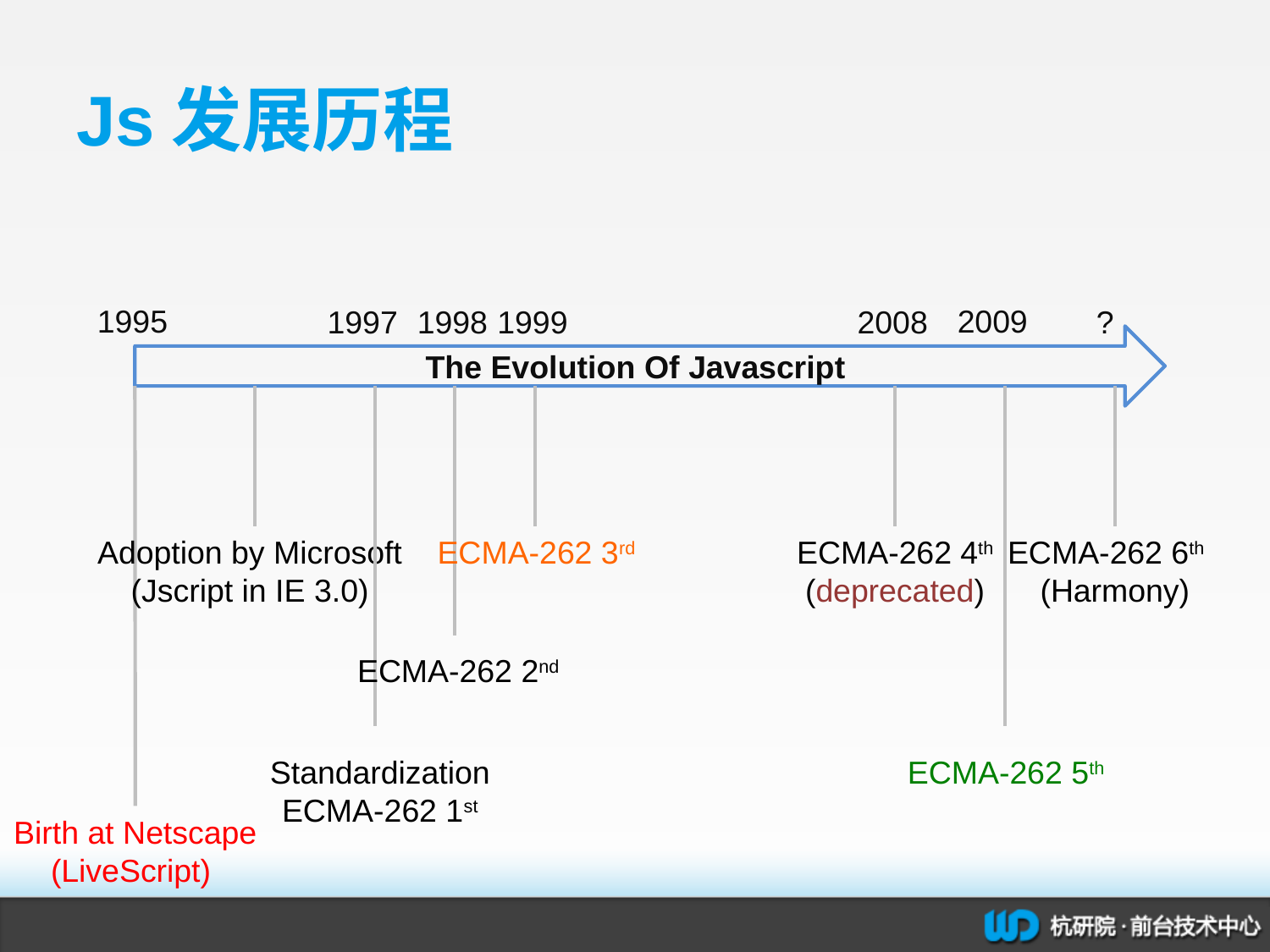

# Js发展历程
1995
2009
1997
1998
1999
2008
?
The Evolution Of Javascript
Adoption by Microsoft
(Jscript in IE 3.0)
ECMA-262 3rd
ECMA-262 6th
(Harmony)
ECMA-262 4th
(deprecated)
ECMA-262 2nd
ECMA-262 5th
Standardization
ECMA-262 1st
Birth at Netscape
(LiveScript)